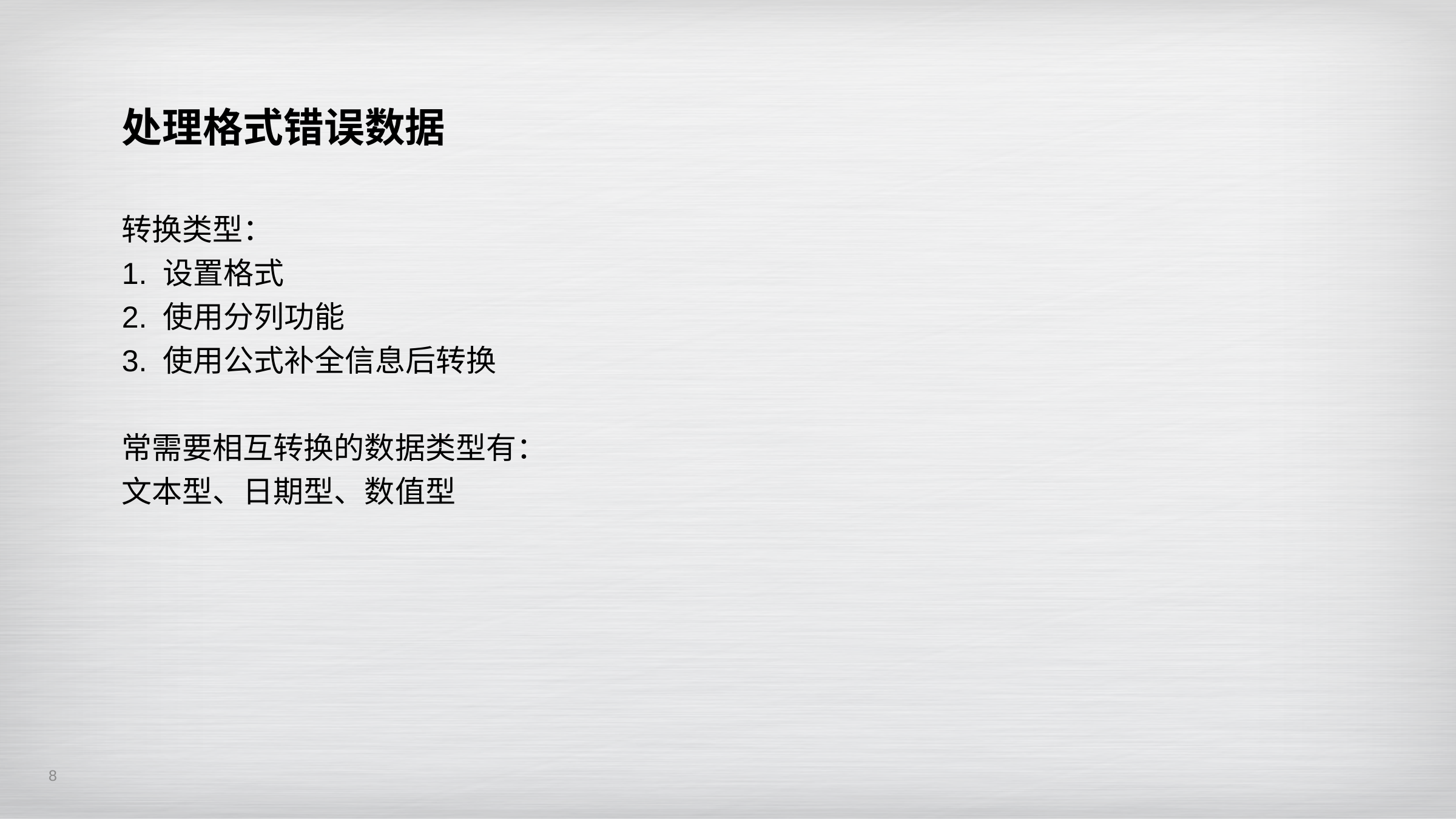

处理格式错误数据
转换类型：
1. 设置格式
2. 使用分列功能
3. 使用公式补全信息后转换

常需要相互转换的数据类型有：
文本型、日期型、数值型